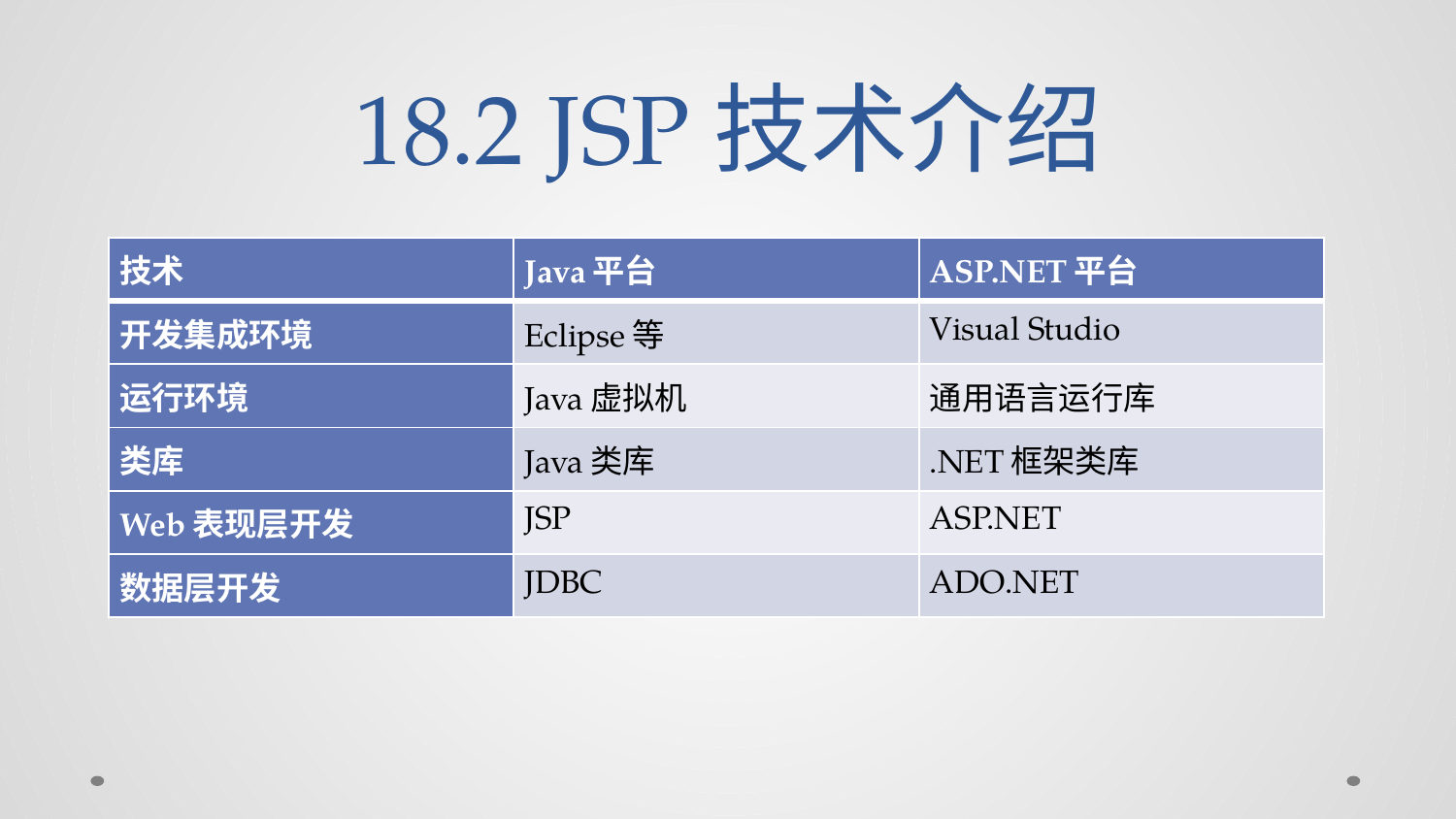

# 18.2 JSP技术介绍
| 技术 | Java平台 | ASP.NET平台 |
| --- | --- | --- |
| 开发集成环境 | Eclipse等 | Visual Studio |
| 运行环境 | Java虚拟机 | 通用语言运行库 |
| 类库 | Java类库 | .NET框架类库 |
| Web表现层开发 | JSP | ASP.NET |
| 数据层开发 | JDBC | ADO.NET |